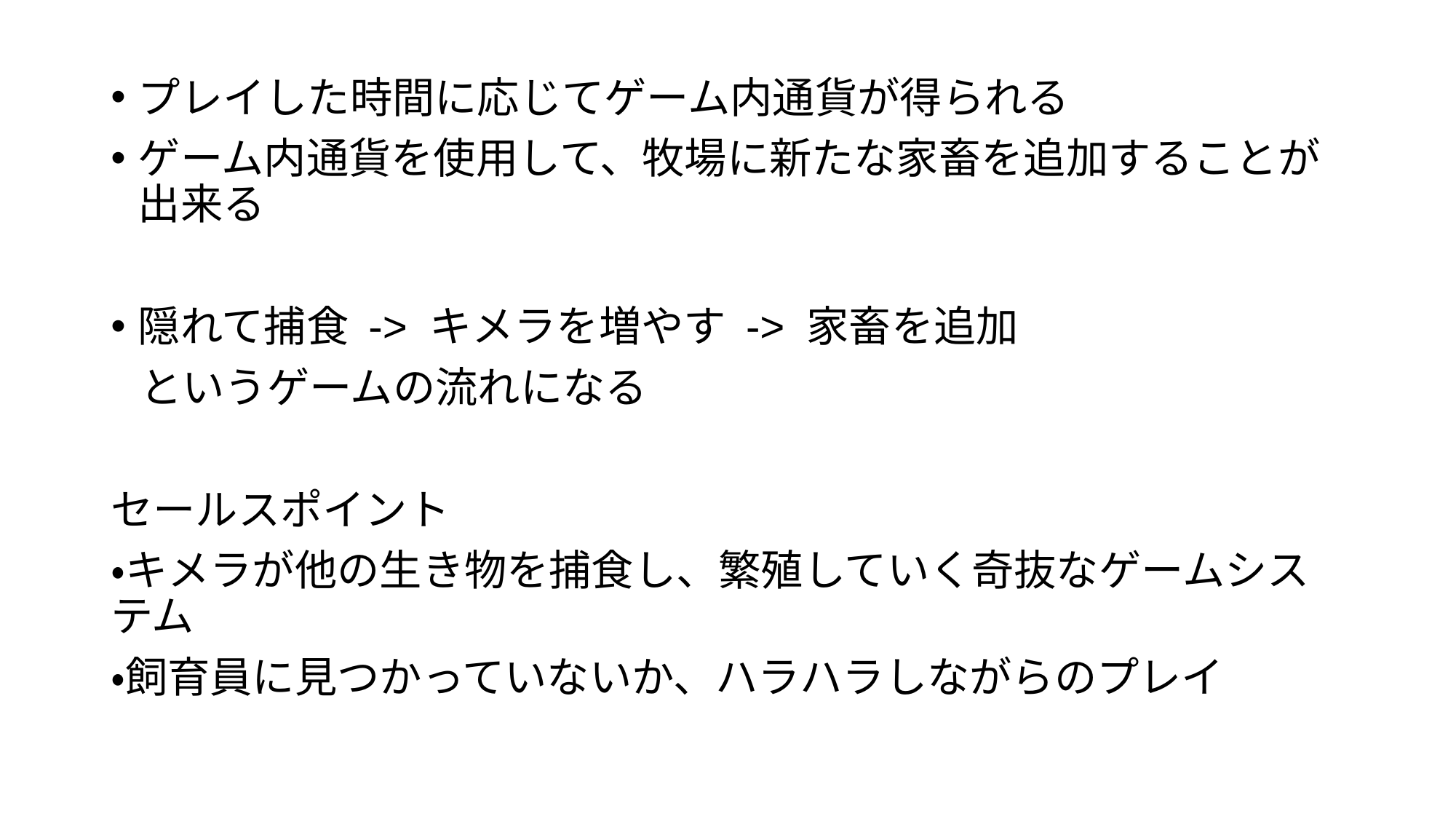

プレイした時間に応じてゲーム内通貨が得られる
ゲーム内通貨を使用して、牧場に新たな家畜を追加することが出来る

隠れて捕食 -> キメラを増やす -> 家畜を追加
  というゲームの流れになる

セールスポイント
・キメラが他の生き物を捕食し、繁殖していく奇抜なゲームシステム
・飼育員に見つかっていないか、ハラハラしながらのプレイ